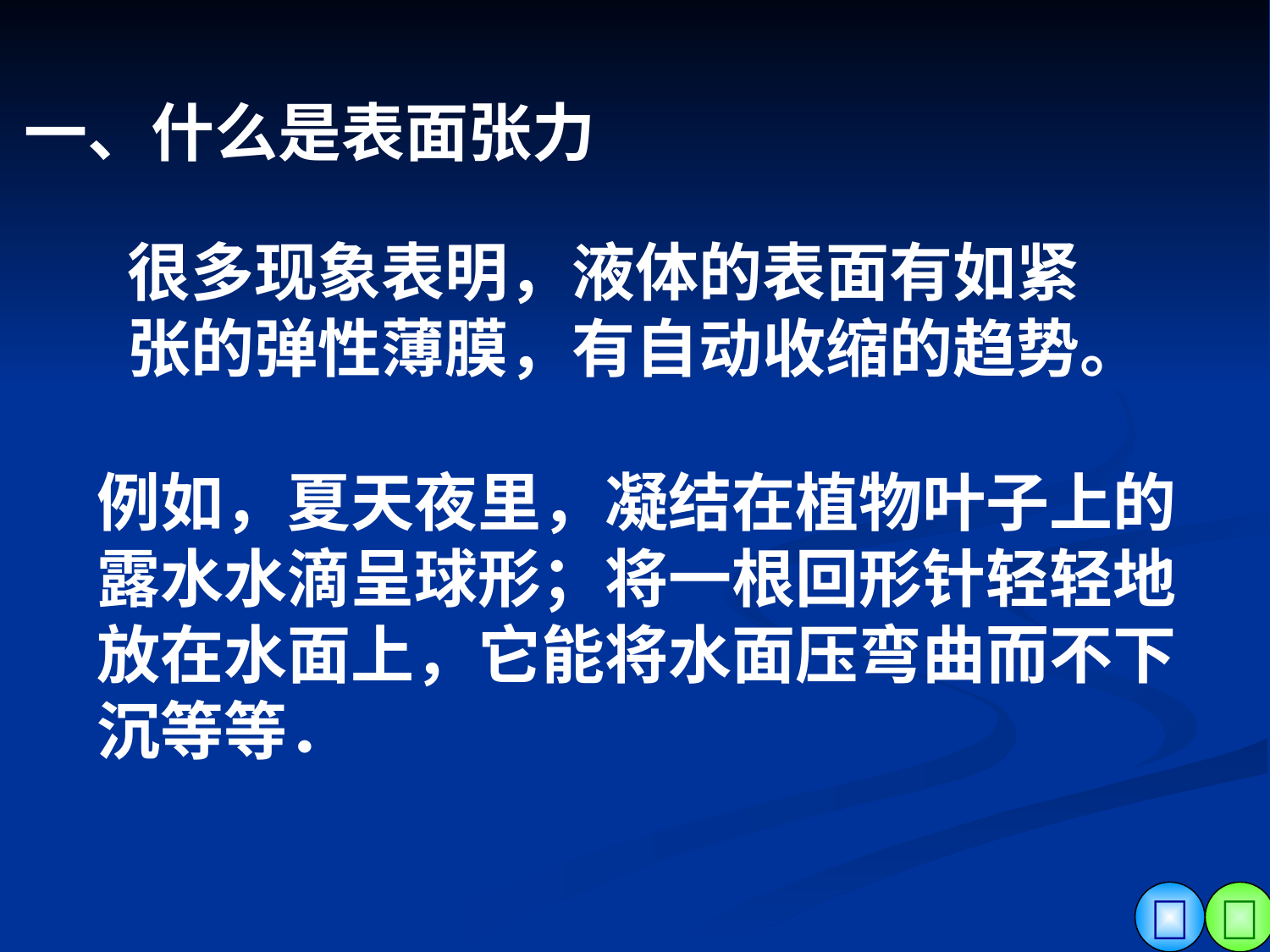

一、什么是表面张力
很多现象表明，液体的表面有如紧张的弹性薄膜，有自动收缩的趋势。
例如，夏天夜里，凝结在植物叶子上的露水水滴呈球形；将一根回形针轻轻地放在水面上，它能将水面压弯曲而不下沉等等．